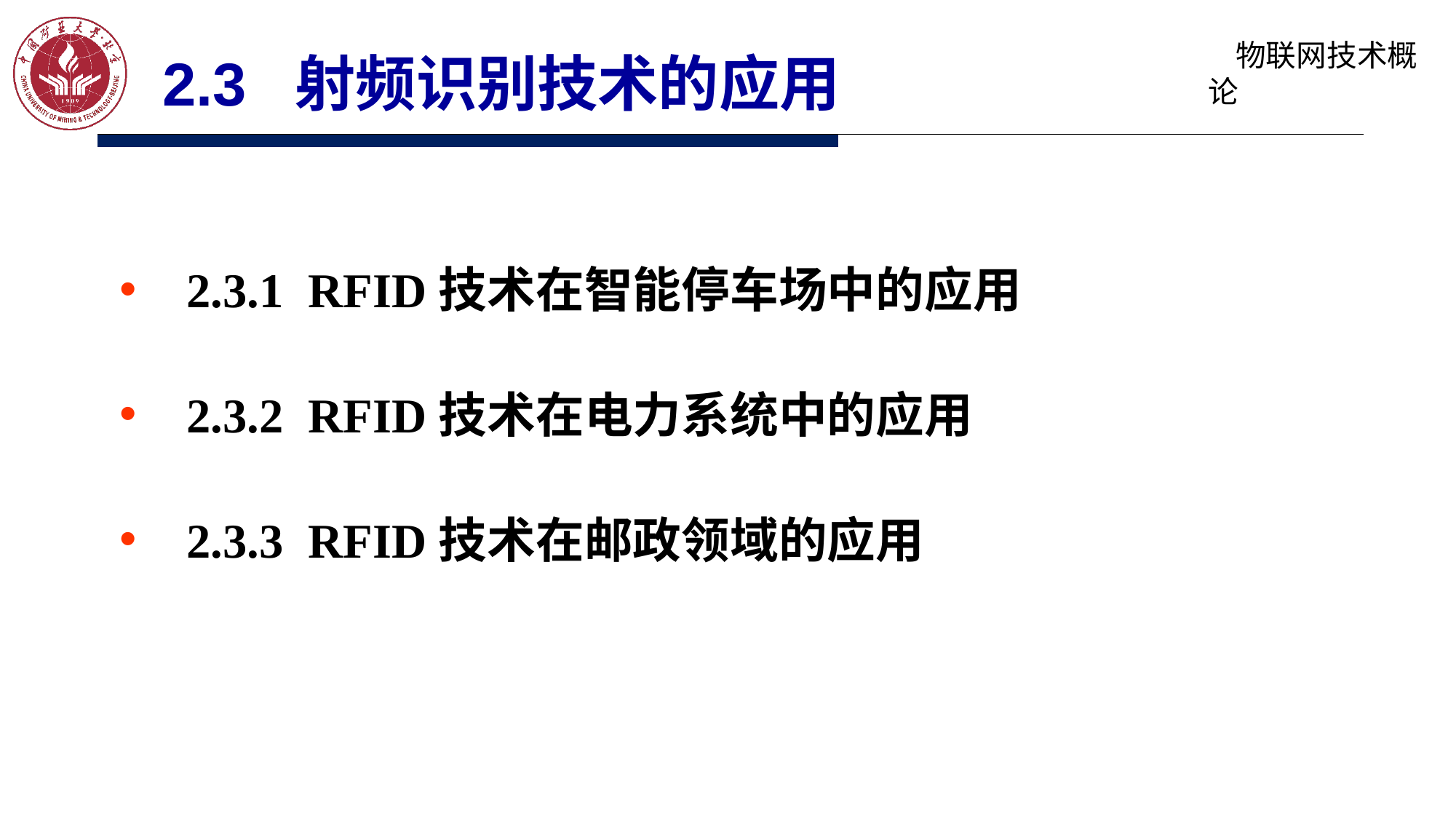

2.3  射频识别技术的应用
 2.3.1  RFID技术在智能停车场中的应用

 2.3.2  RFID技术在电力系统中的应用

 2.3.3  RFID技术在邮政领域的应用